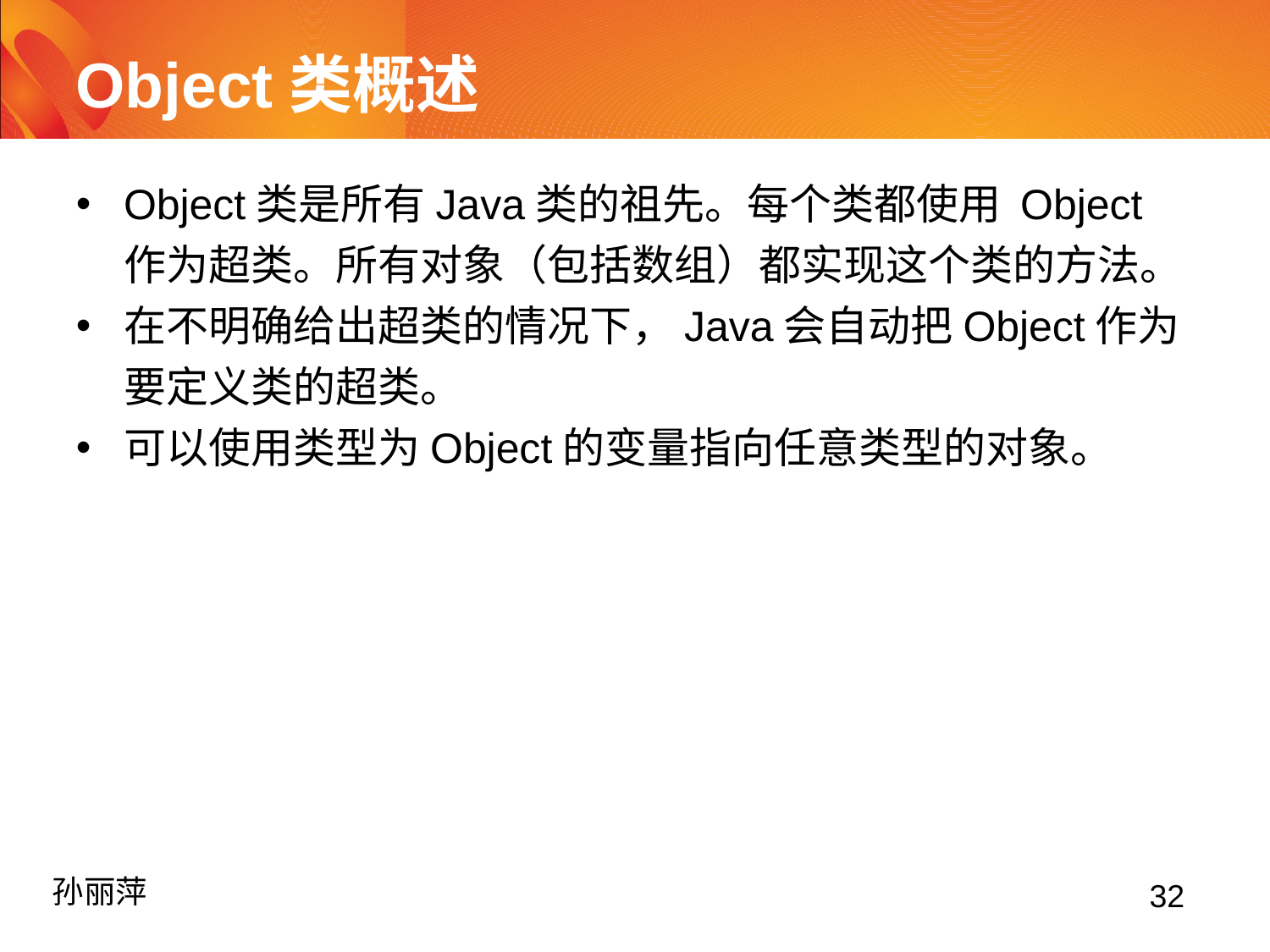

# Object类概述
Object类是所有Java类的祖先。每个类都使用 Object 作为超类。所有对象（包括数组）都实现这个类的方法。
在不明确给出超类的情况下，Java会自动把Object作为要定义类的超类。
可以使用类型为Object的变量指向任意类型的对象。